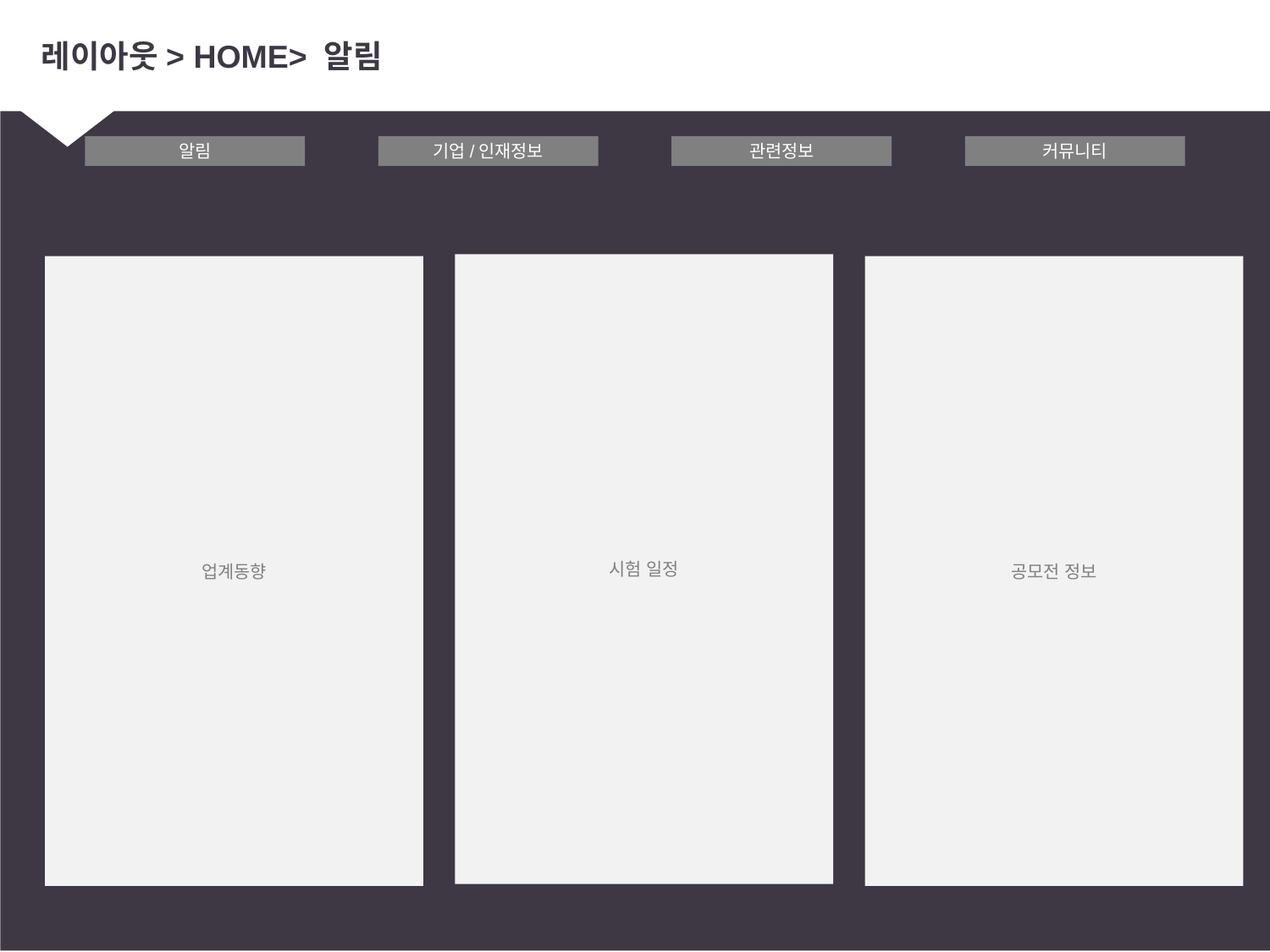

# 레이아웃> HOME> 알림
알림
기업/인재정보
관련정보
커뮤니티
시험 일정
업계동향
공모전 정보